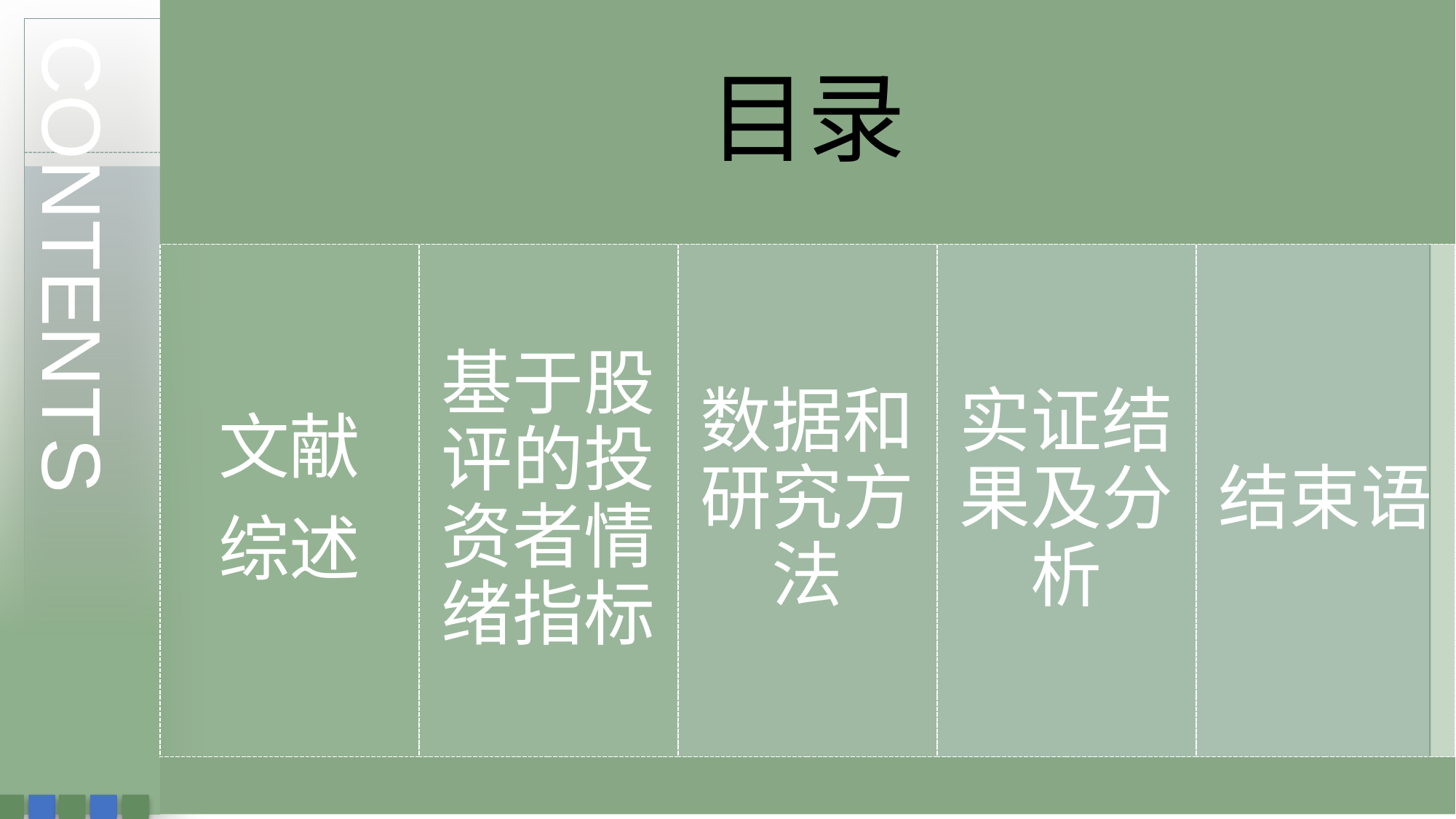

目录
文献
综述
基于股评的投资者情绪指标
数据和研究方法
实证结果及分析
结束语
CONTENTS